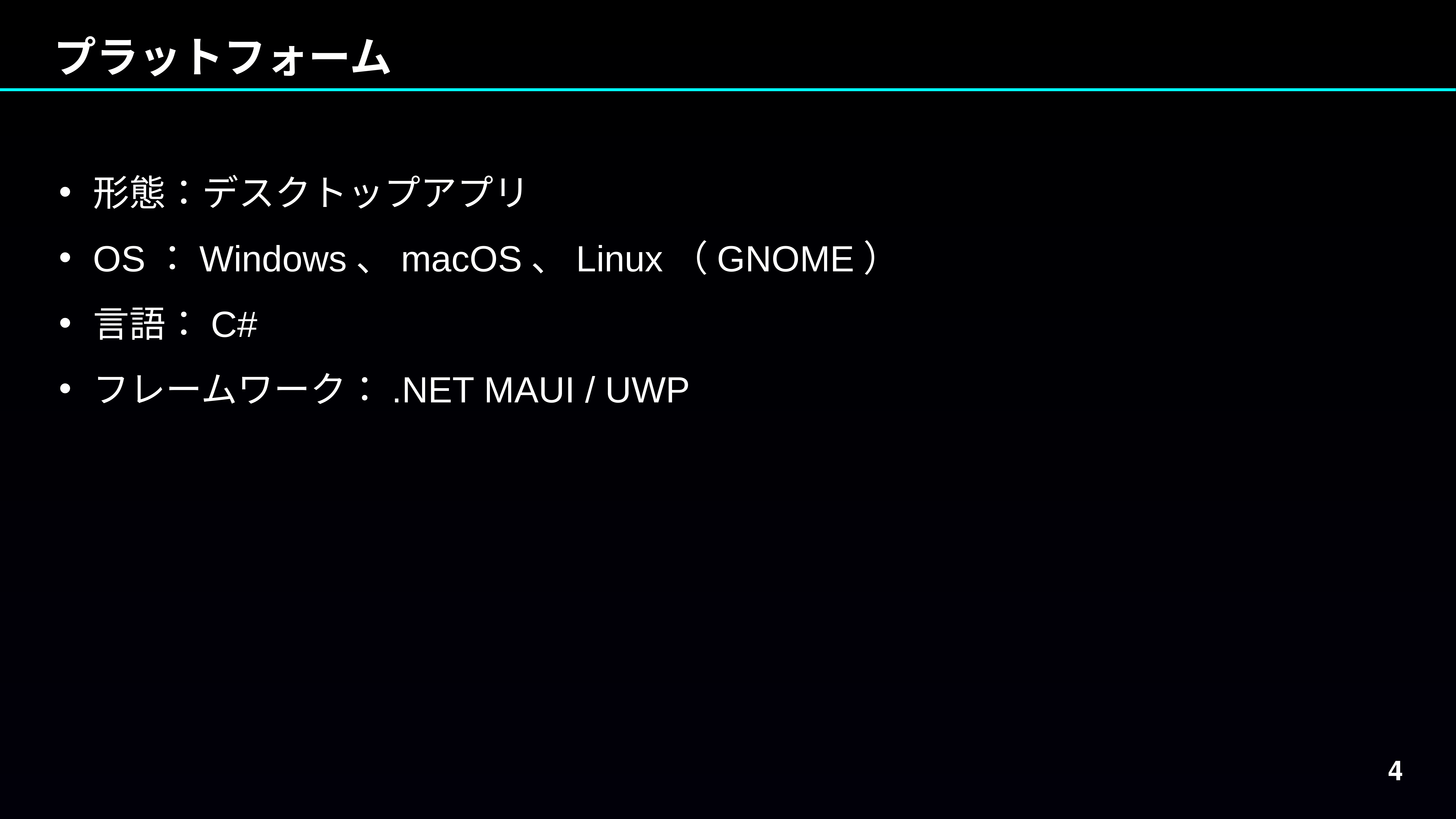

# プラットフォーム
形態：デスクトップアプリ
OS：Windows、macOS、Linux（GNOME）
言語：C#
フレームワーク：.NET MAUI / UWP
4